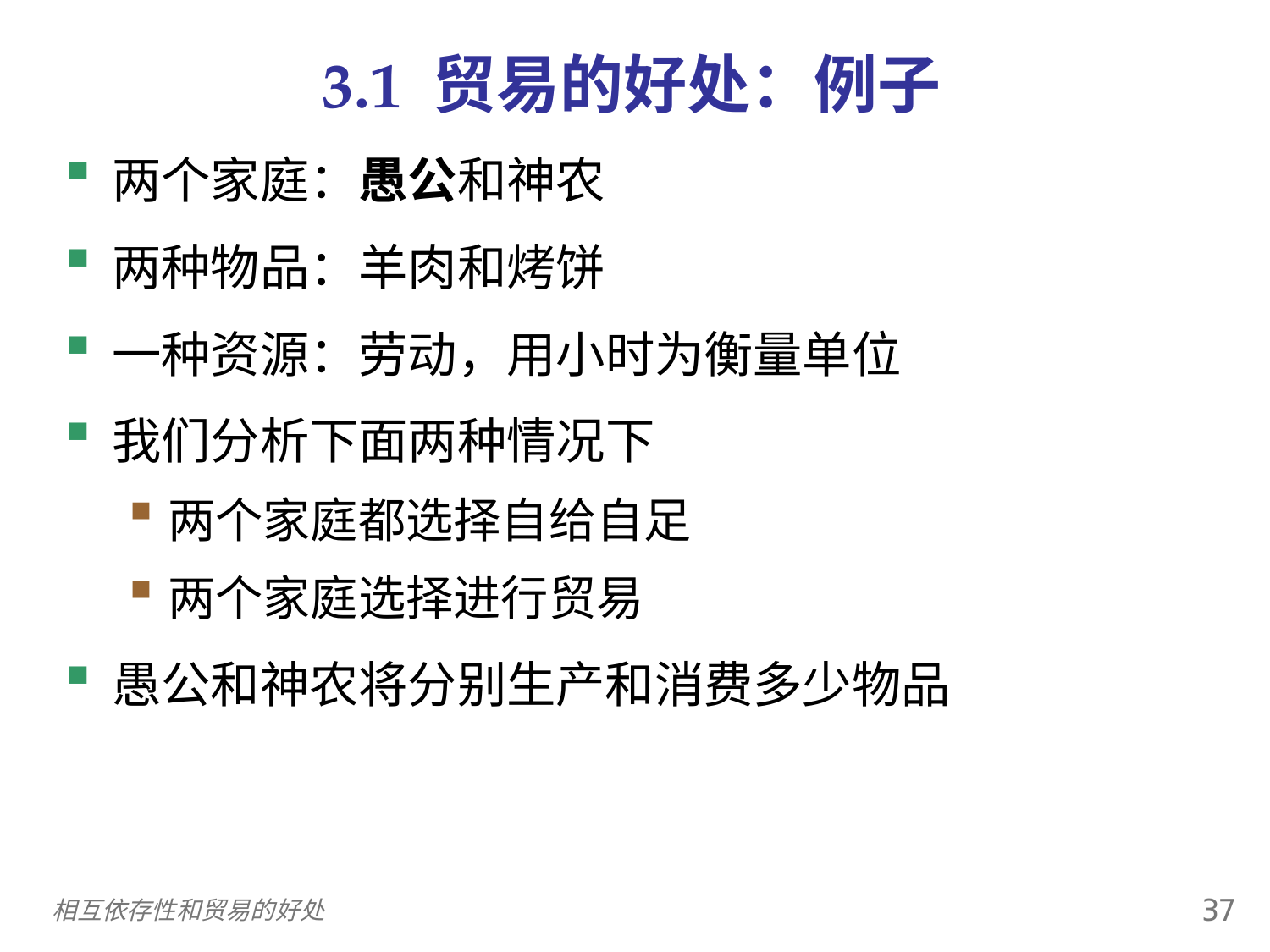

3.1 贸易的好处：例子
两个家庭：愚公和神农
两种物品：羊肉和烤饼
一种资源：劳动，用小时为衡量单位
我们分析下面两种情况下
两个家庭都选择自给自足
两个家庭选择进行贸易
愚公和神农将分别生产和消费多少物品

0
37
相互依存性和贸易的好处